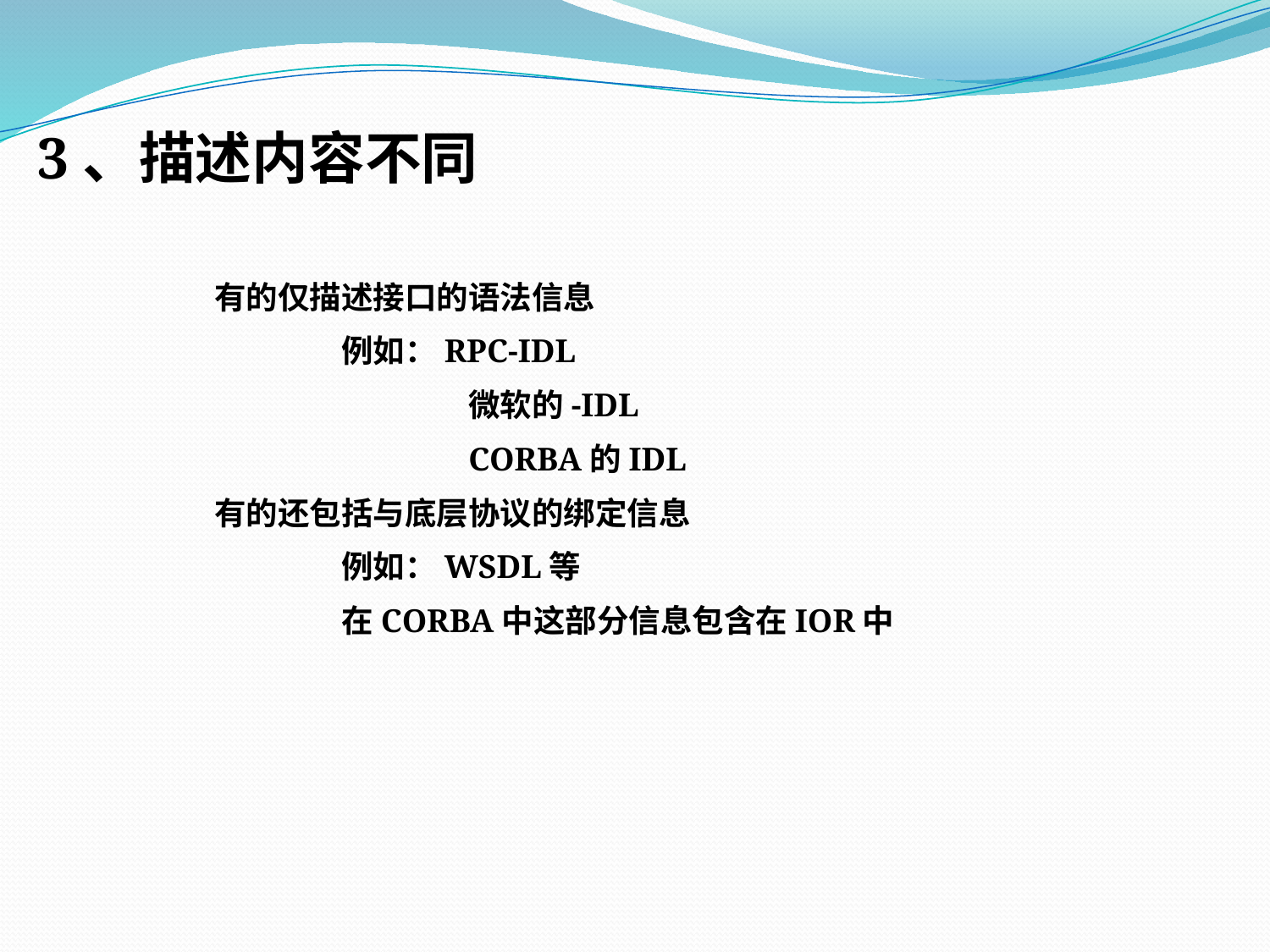

3、描述内容不同
有的仅描述接口的语法信息
	例如：RPC-IDL
		微软的-IDL
		CORBA的IDL
有的还包括与底层协议的绑定信息
	例如：WSDL等
	在CORBA中这部分信息包含在IOR中